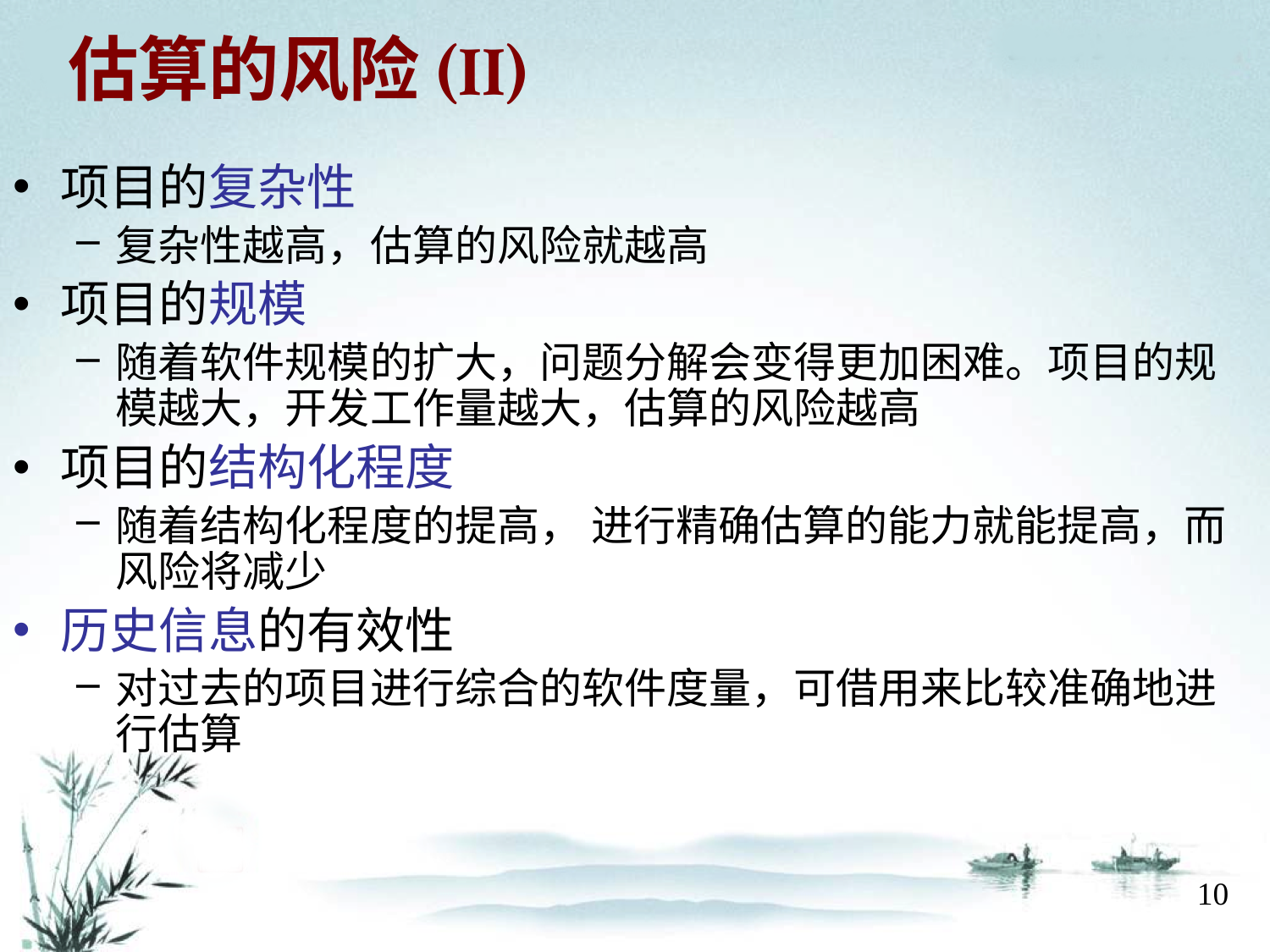

# 估算的风险(II)
项目的复杂性
复杂性越高，估算的风险就越高
项目的规模
随着软件规模的扩大，问题分解会变得更加困难。项目的规模越大，开发工作量越大，估算的风险越高
项目的结构化程度
随着结构化程度的提高， 进行精确估算的能力就能提高，而风险将减少
历史信息的有效性
对过去的项目进行综合的软件度量，可借用来比较准确地进行估算
10